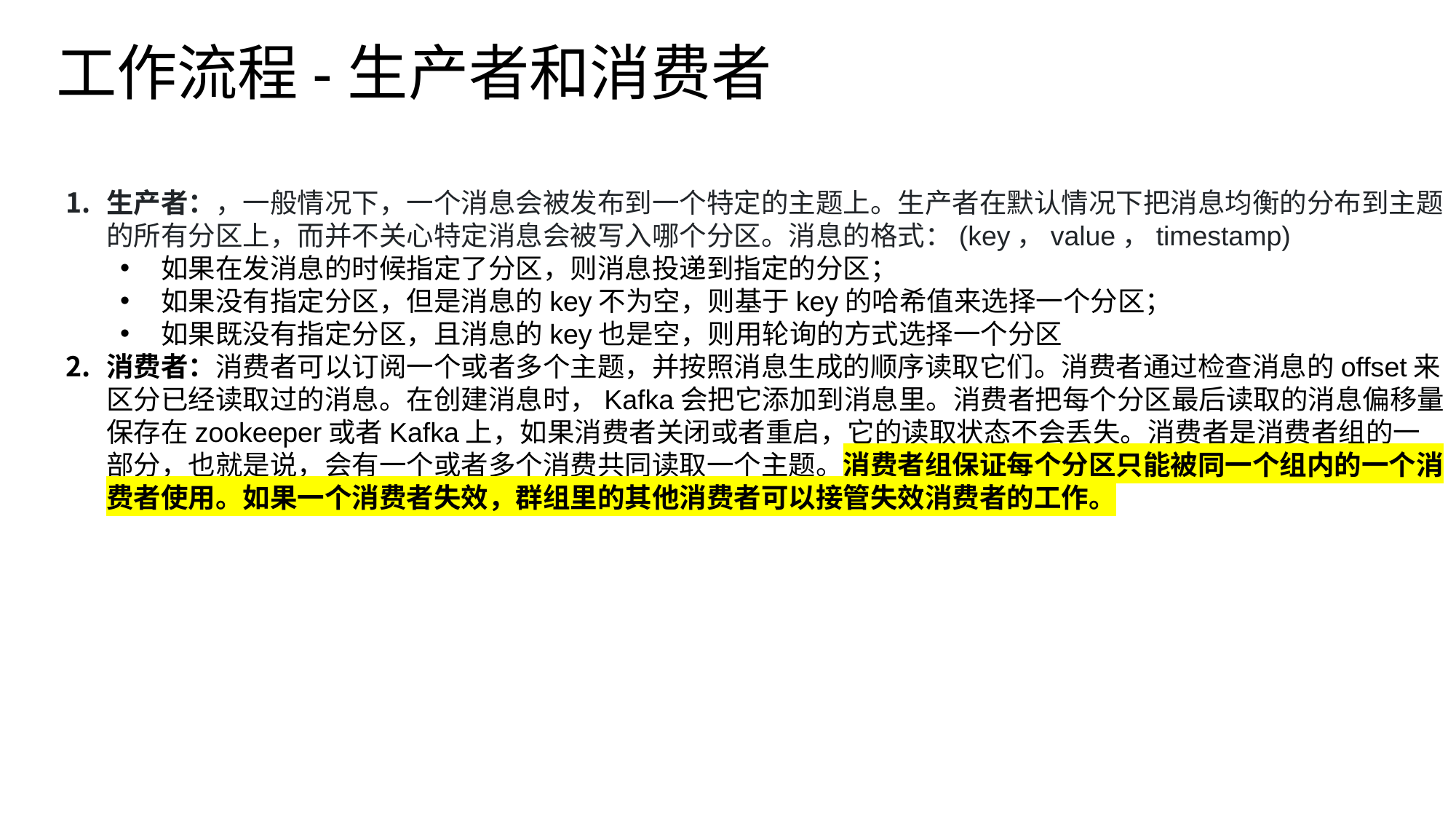

工作流程-生产者和消费者

生产者：，一般情况下，一个消息会被发布到一个特定的主题上。生产者在默认情况下把消息均衡的分布到主题的所有分区上，而并不关心特定消息会被写入哪个分区。消息的格式：(key，value，timestamp)
如果在发消息的时候指定了分区，则消息投递到指定的分区；
如果没有指定分区，但是消息的key不为空，则基于key的哈希值来选择一个分区；
如果既没有指定分区，且消息的key也是空，则用轮询的方式选择一个分区
消费者：消费者可以订阅一个或者多个主题，并按照消息生成的顺序读取它们。消费者通过检查消息的offset来区分已经读取过的消息。在创建消息时，Kafka会把它添加到消息里。消费者把每个分区最后读取的消息偏移量保存在zookeeper或者Kafka上，如果消费者关闭或者重启，它的读取状态不会丢失。消费者是消费者组的一部分，也就是说，会有一个或者多个消费共同读取一个主题。消费者组保证每个分区只能被同一个组内的一个消费者使用。如果一个消费者失效，群组里的其他消费者可以接管失效消费者的工作。